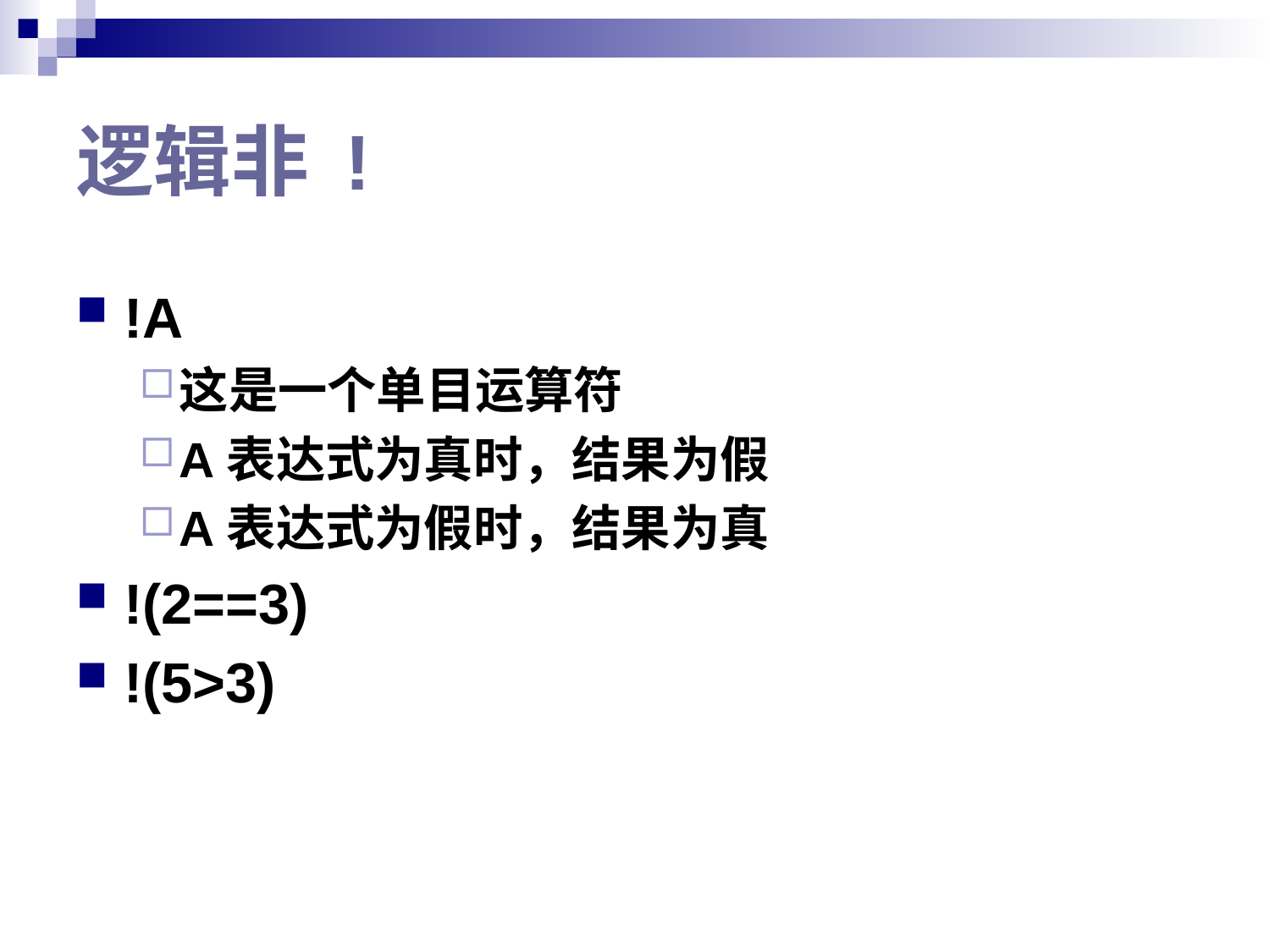

# 逻辑非 !
!A
这是一个单目运算符
A表达式为真时，结果为假
A表达式为假时，结果为真
!(2==3)
!(5>3)